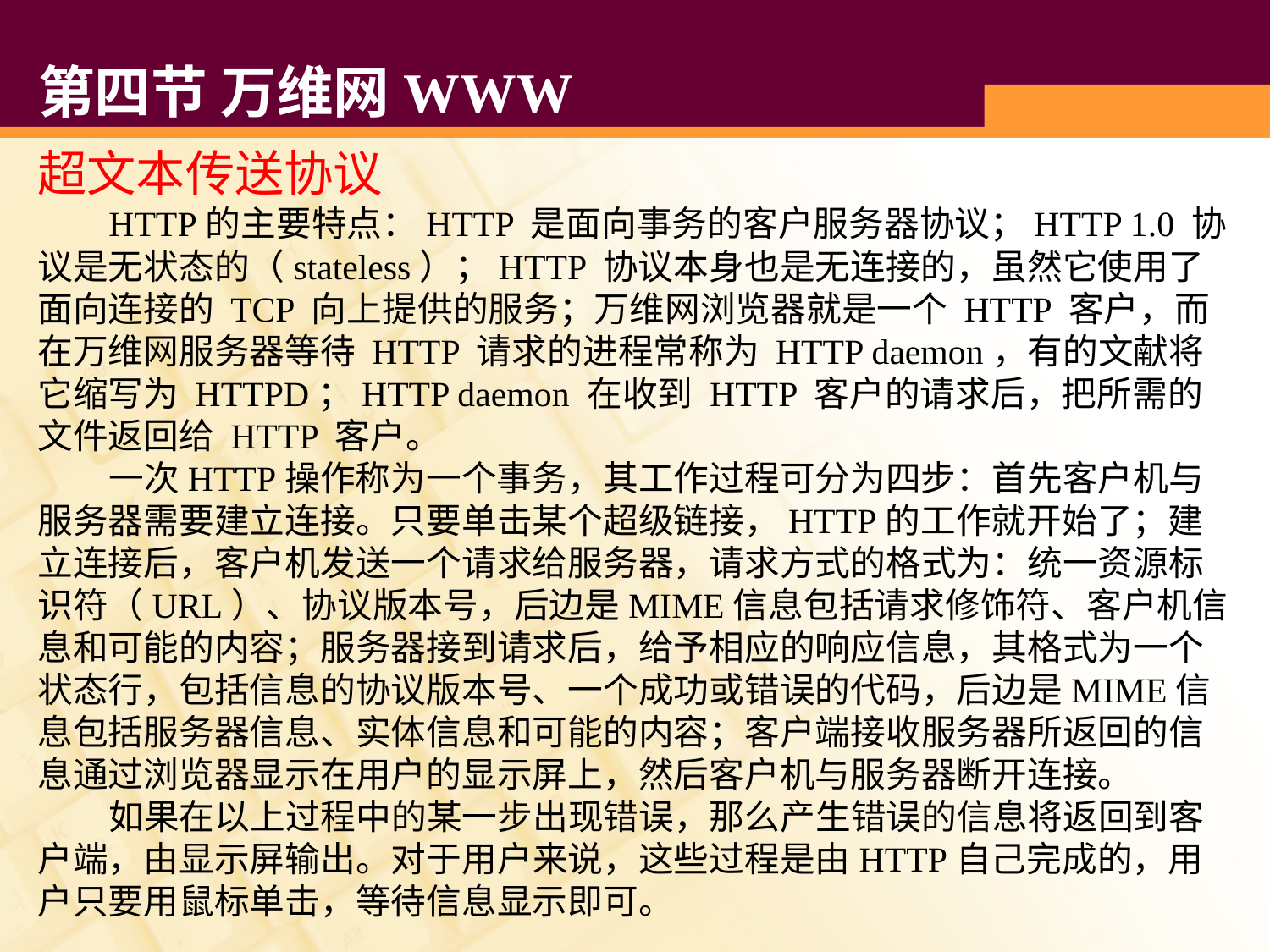

# 第四节 万维网WWW
超文本传送协议
        HTTP的主要特点：HTTP 是面向事务的客户服务器协议；HTTP 1.0 协议是无状态的（stateless）；HTTP 协议本身也是无连接的，虽然它使用了面向连接的 TCP 向上提供的服务；万维网浏览器就是一个 HTTP 客户，而在万维网服务器等待 HTTP 请求的进程常称为 HTTP daemon，有的文献将它缩写为 HTTPD；HTTP daemon 在收到 HTTP 客户的请求后，把所需的文件返回给 HTTP 客户。
        一次HTTP操作称为一个事务，其工作过程可分为四步：首先客户机与服务器需要建立连接。只要单击某个超级链接，HTTP的工作就开始了；建立连接后，客户机发送一个请求给服务器，请求方式的格式为：统一资源标识符（URL）、协议版本号，后边是MIME信息包括请求修饰符、客户机信息和可能的内容；服务器接到请求后，给予相应的响应信息，其格式为一个状态行，包括信息的协议版本号、一个成功或错误的代码，后边是MIME信息包括服务器信息、实体信息和可能的内容；客户端接收服务器所返回的信息通过浏览器显示在用户的显示屏上，然后客户机与服务器断开连接。
        如果在以上过程中的某一步出现错误，那么产生错误的信息将返回到客户端，由显示屏输出。对于用户来说，这些过程是由HTTP自己完成的，用户只要用鼠标单击，等待信息显示即可。